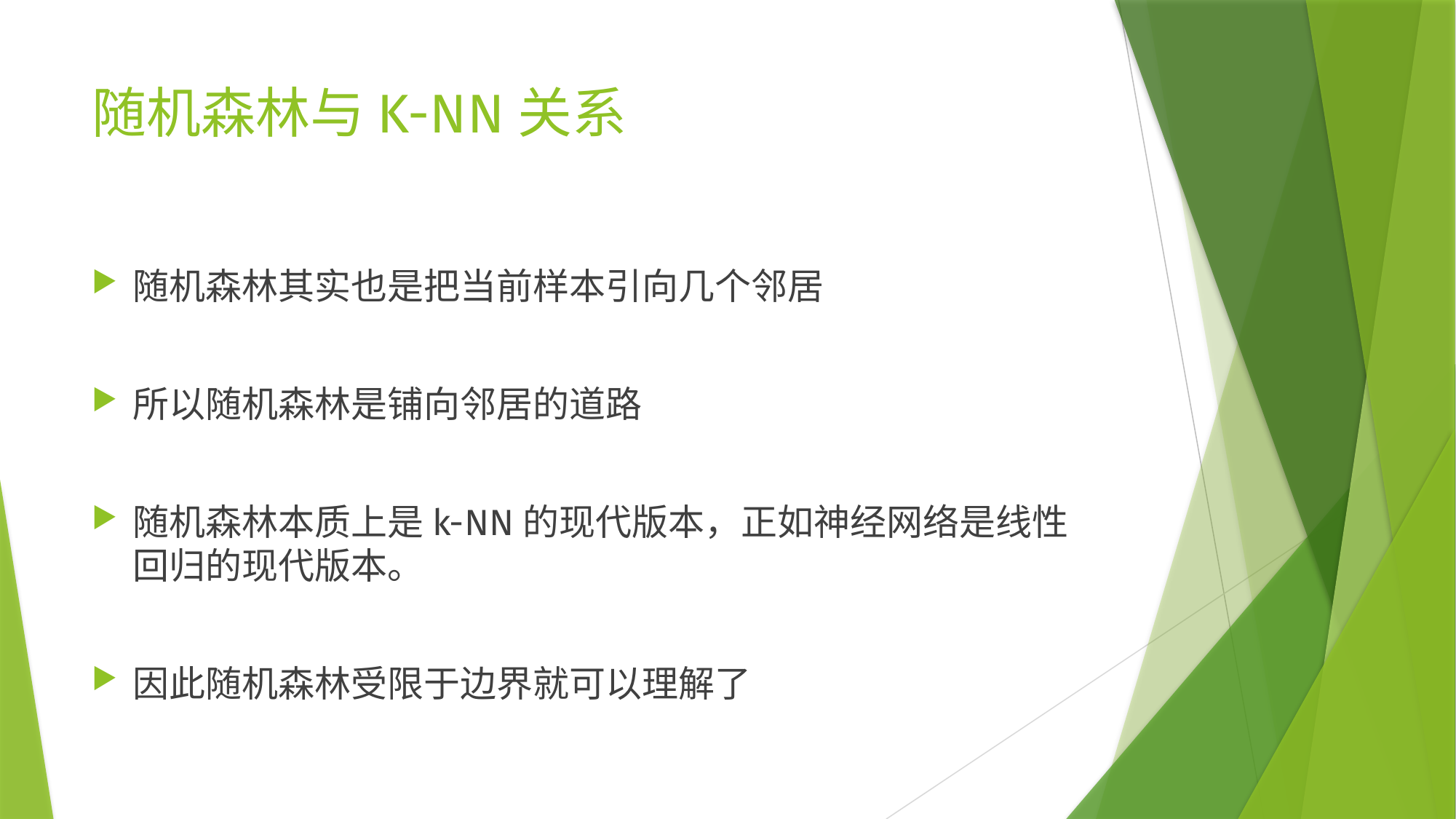

# 随机森林与K-NN关系
随机森林其实也是把当前样本引向几个邻居

所以随机森林是铺向邻居的道路

随机森林本质上是k-NN的现代版本，正如神经网络是线性回归的现代版本。

因此随机森林受限于边界就可以理解了